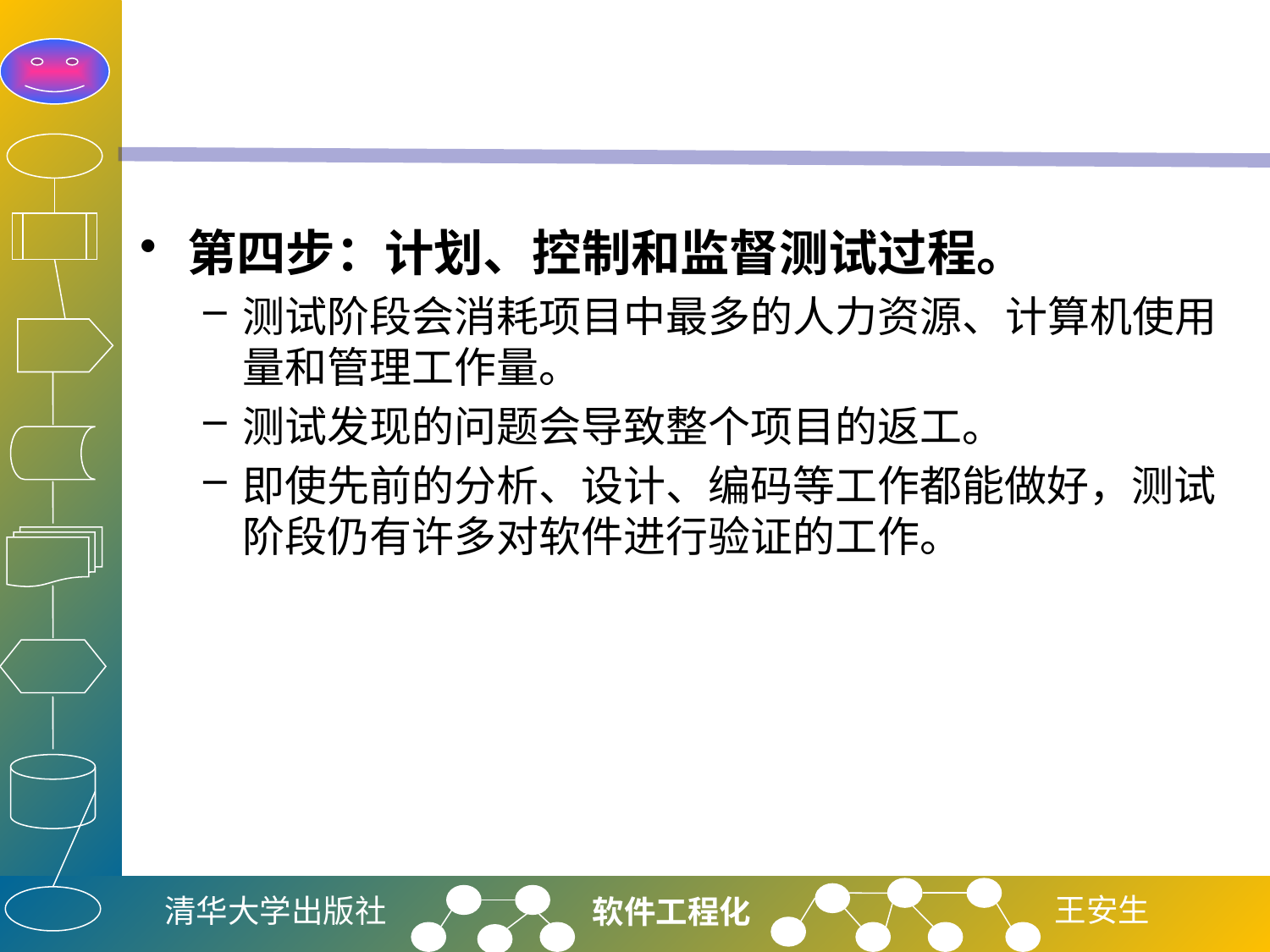

#
第四步：计划、控制和监督测试过程。
测试阶段会消耗项目中最多的人力资源、计算机使用量和管理工作量。
测试发现的问题会导致整个项目的返工。
即使先前的分析、设计、编码等工作都能做好，测试阶段仍有许多对软件进行验证的工作。